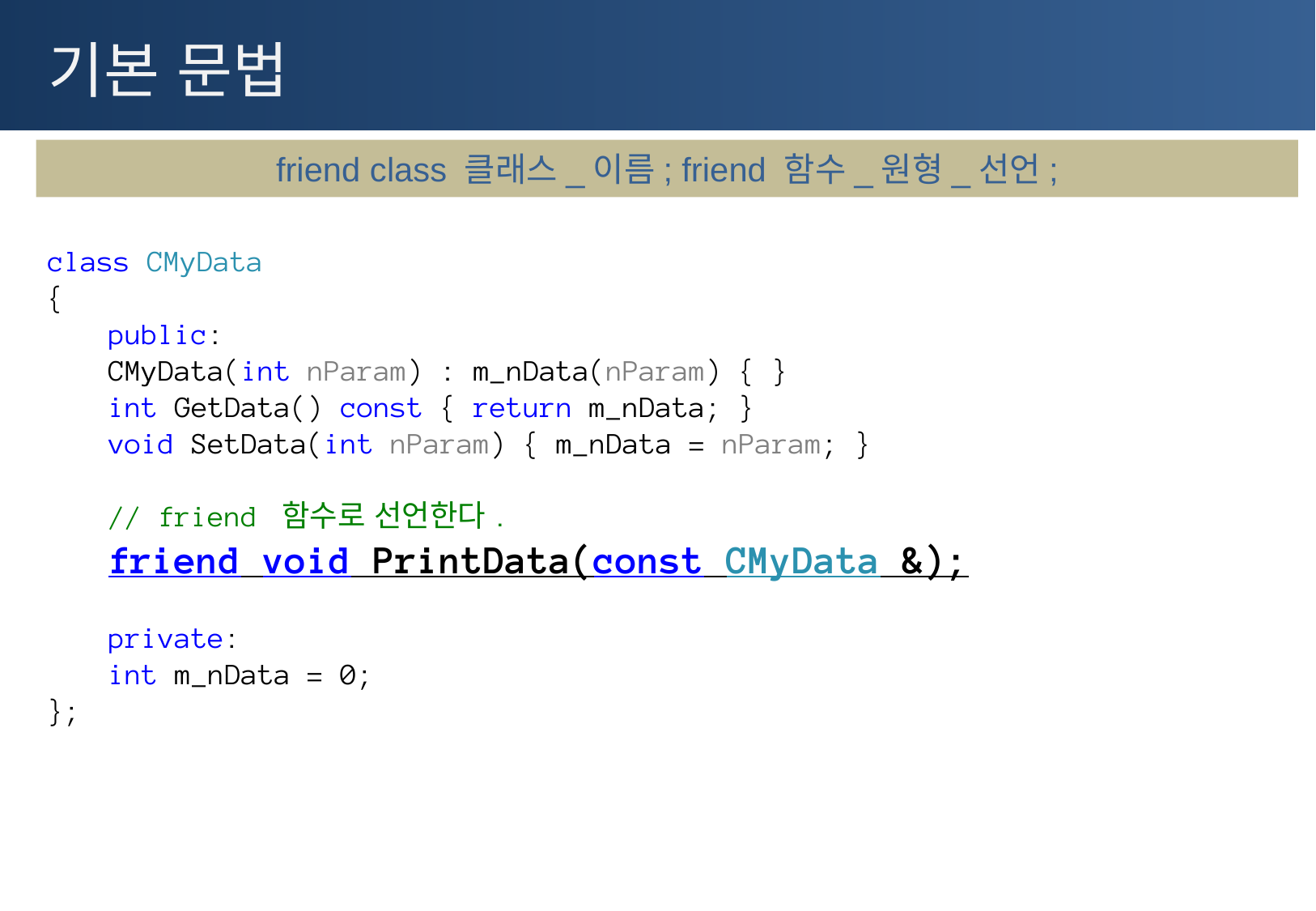

# 기본 문법
friend class 클래스_이름; friend 함수_원형_선언;
class CMyData
{
public:
CMyData(int nParam) : m_nData(nParam) { }
int GetData() const { return m_nData; }
void SetData(int nParam) { m_nData = nParam; }

// friend 함수로 선언한다.
friend void PrintData(const CMyData &);

private:
int m_nData = 0;
};